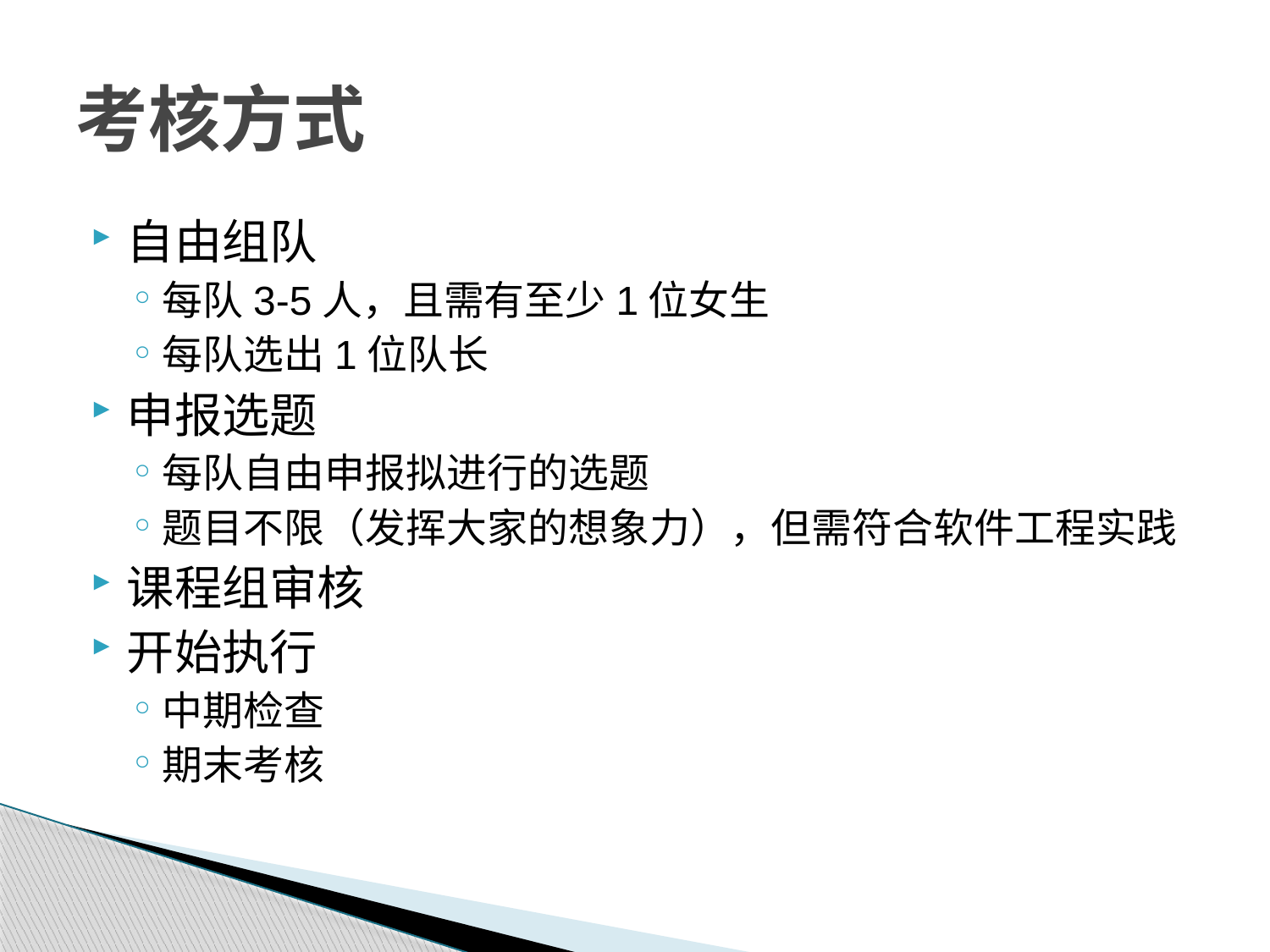

# 考核方式
自由组队
每队3-5人，且需有至少1位女生
每队选出1位队长
申报选题
每队自由申报拟进行的选题
题目不限（发挥大家的想象力），但需符合软件工程实践
课程组审核
开始执行
中期检查
期末考核